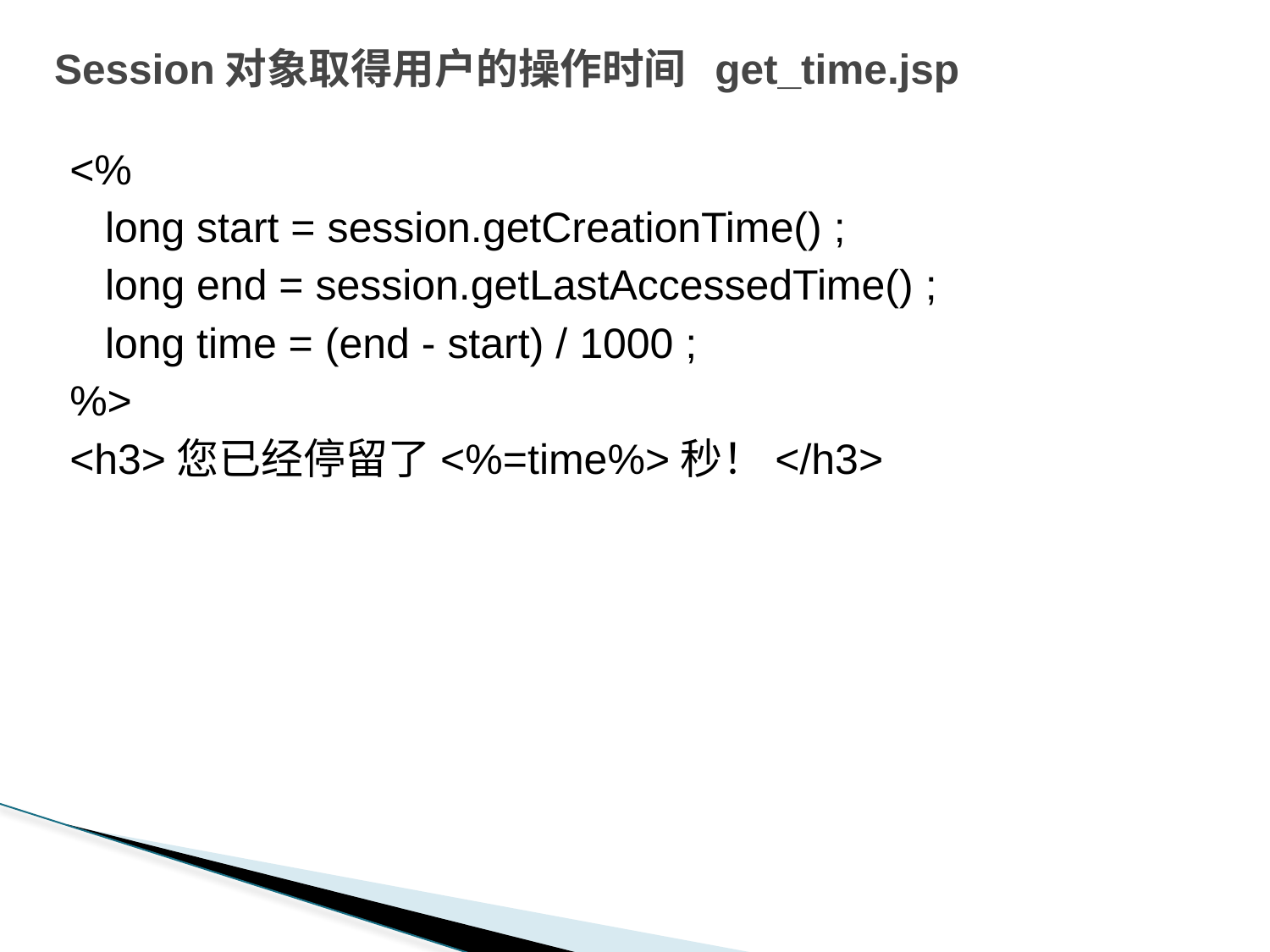

# Session对象取得用户的操作时间  get_time.jsp
<%
	long start = session.getCreationTime() ;
	long end = session.getLastAccessedTime() ;
	long time = (end - start) / 1000 ;
%>
<h3>您已经停留了<%=time%>秒！</h3>

41